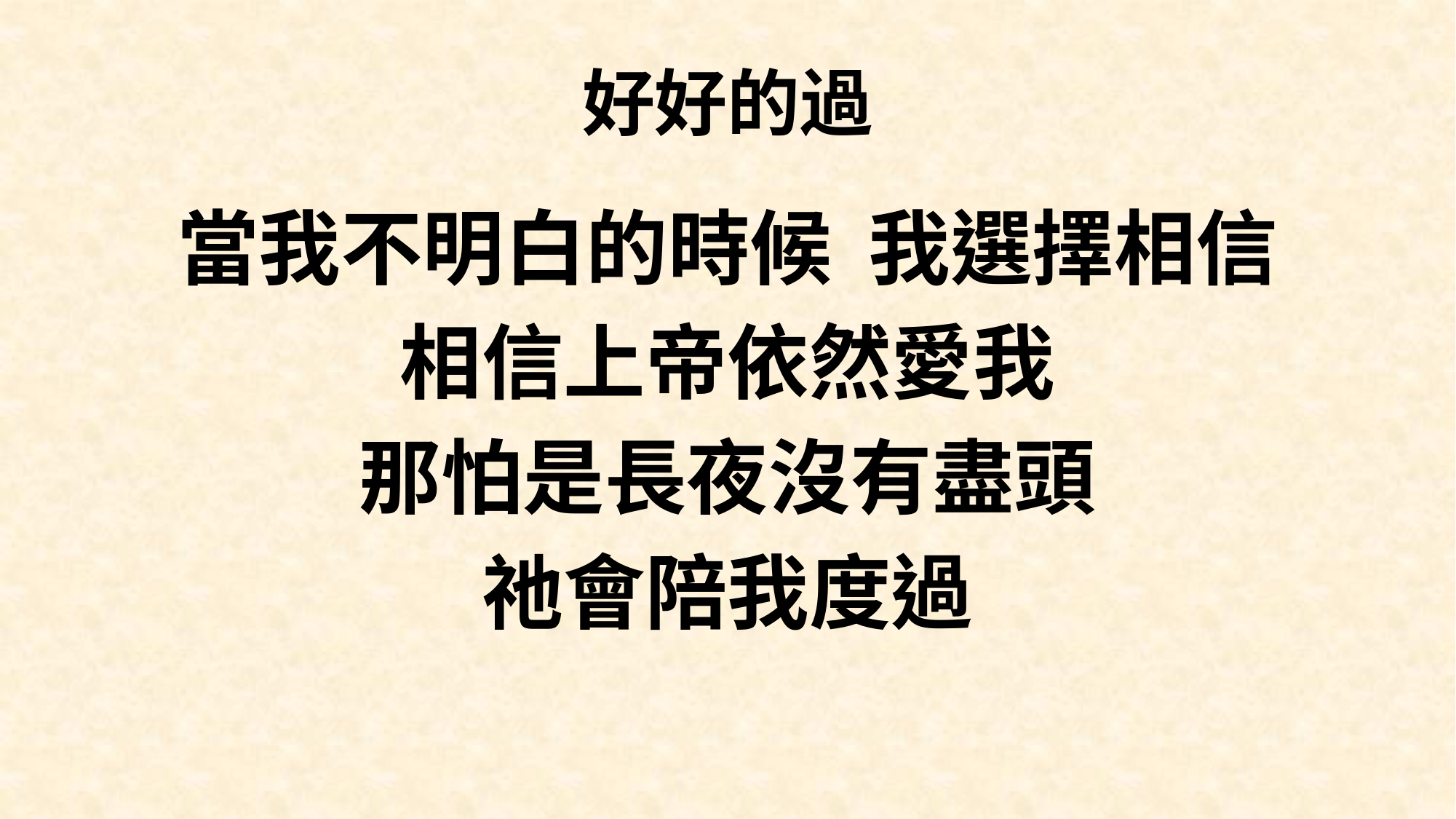

# 好好的過
當我不明白的時候  我選擇相信
相信上帝依然愛我
那怕是長夜沒有盡頭
祂會陪我度過